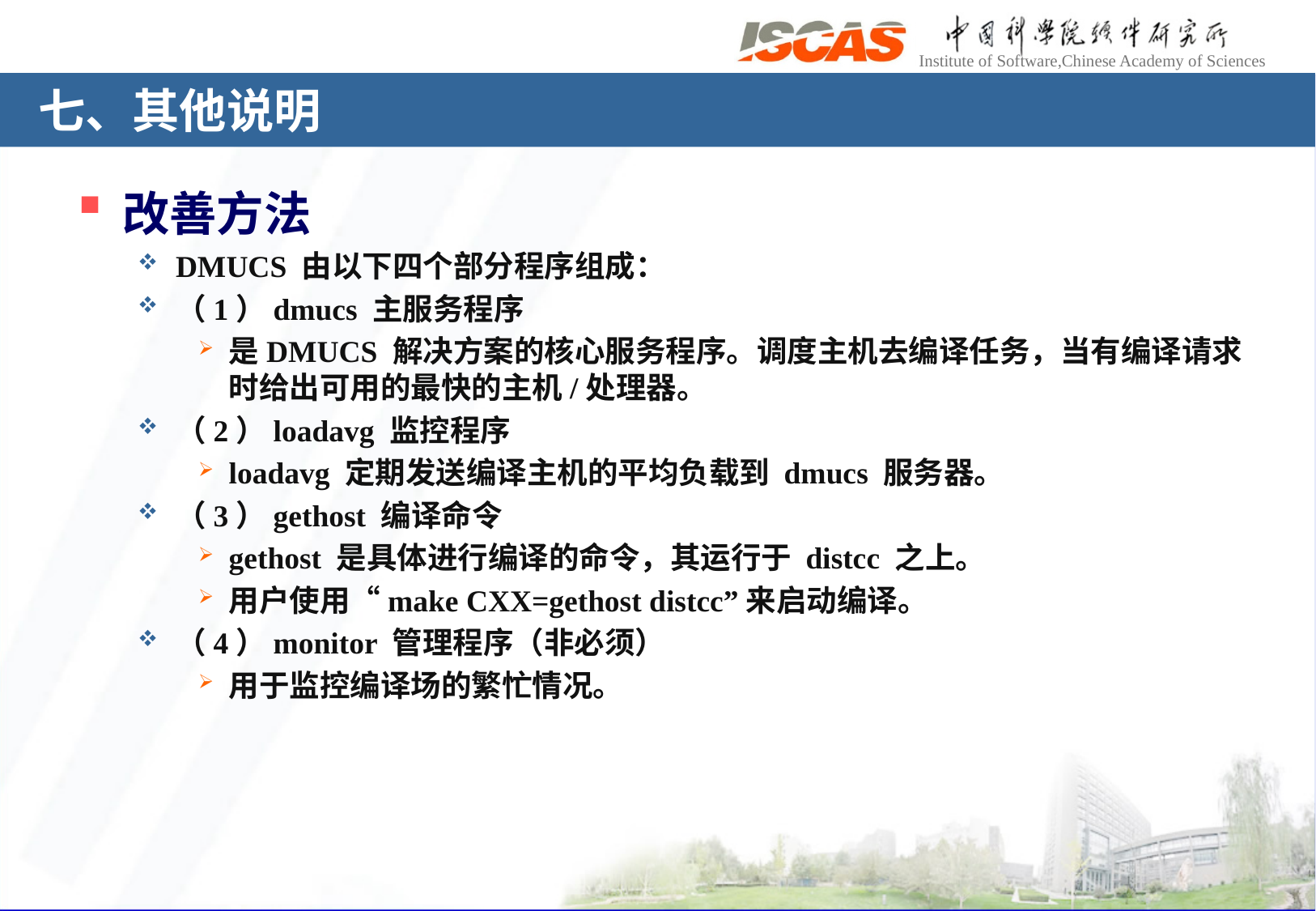

# 七、其他说明
改善方法
DMUCS 由以下四个部分程序组成：
（1）dmucs 主服务程序
是DMUCS 解决方案的核心服务程序。调度主机去编译任务，当有编译请求时给出可用的最快的主机/处理器。
（2）loadavg 监控程序
loadavg 定期发送编译主机的平均负载到 dmucs 服务器。
（3）gethost 编译命令
gethost 是具体进行编译的命令，其运行于 distcc 之上。
用户使用“make CXX=gethost distcc”来启动编译。
（4）monitor 管理程序（非必须）
用于监控编译场的繁忙情况。